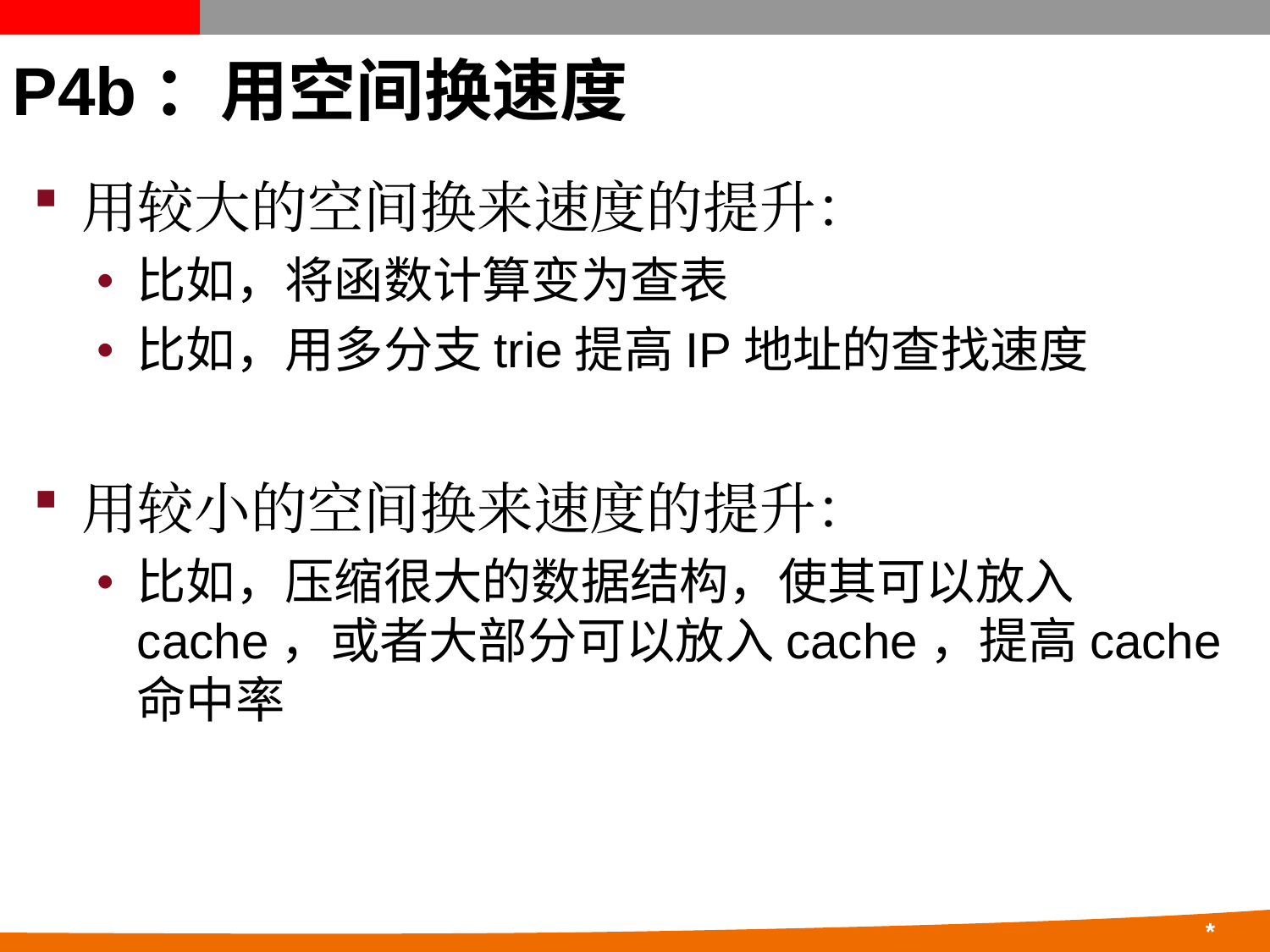

# P4b：用空间换速度
用较大的空间换来速度的提升：
比如，将函数计算变为查表
比如，用多分支trie提高IP地址的查找速度

用较小的空间换来速度的提升：
比如，压缩很大的数据结构，使其可以放入cache，或者大部分可以放入cache，提高cache命中率